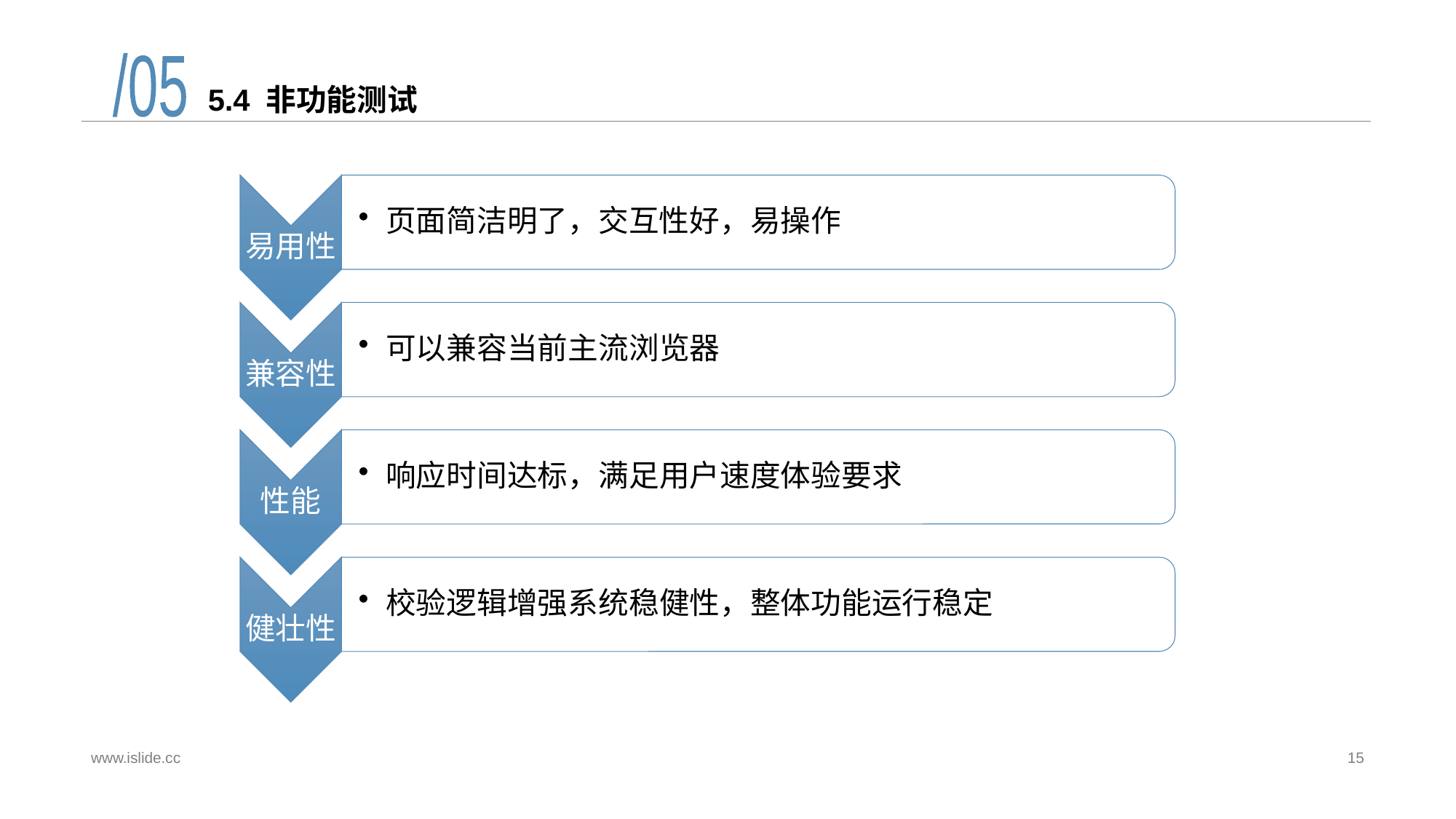

# 5.4 非功能测试
/05
易用性
页面简洁明了，交互性好，易操作
兼容性
可以兼容当前主流浏览器
性能
响应时间达标，满足用户速度体验要求
健壮性
校验逻辑增强系统稳健性，整体功能运行稳定
www.islide.cc
15